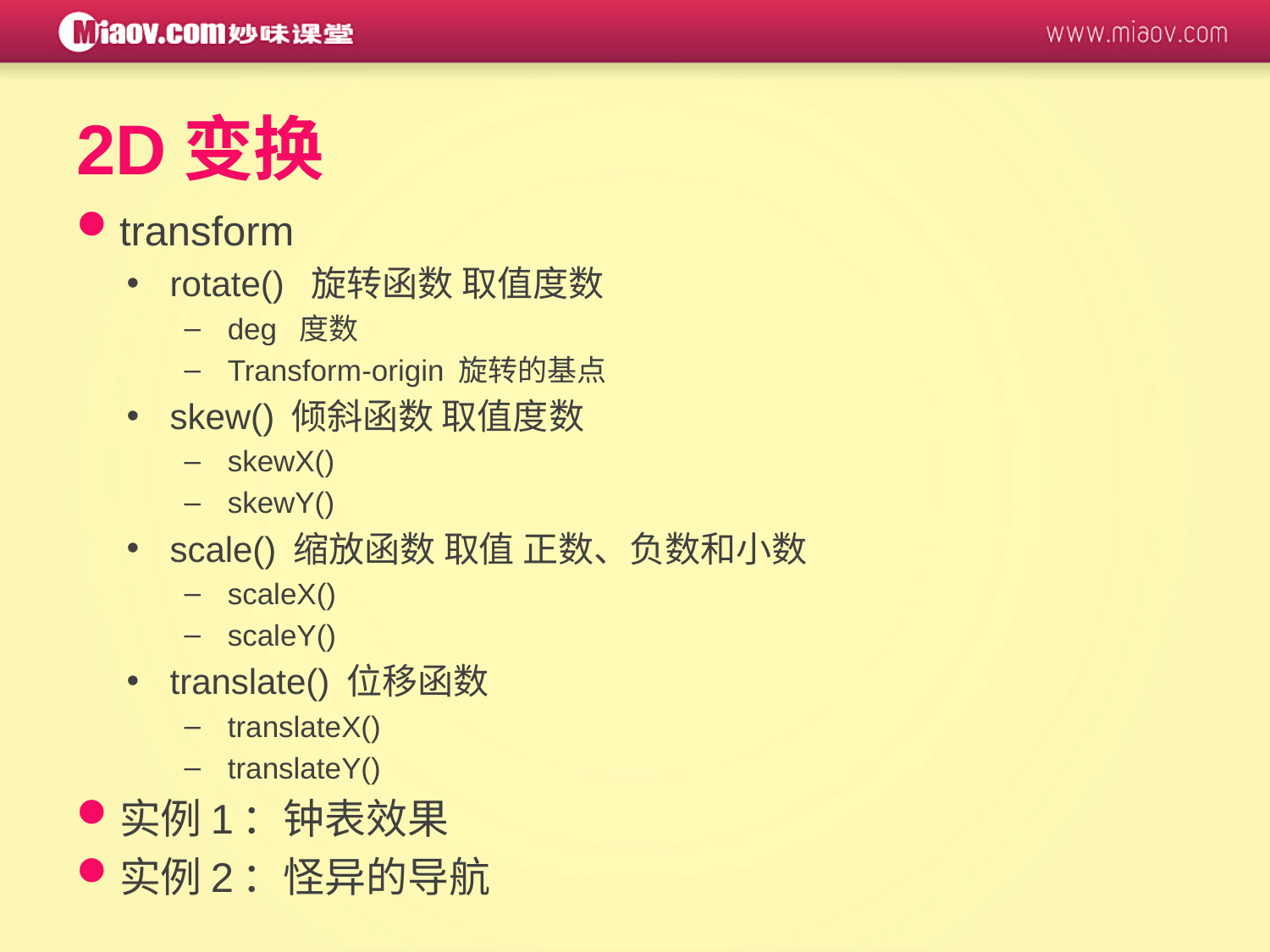

# 2D变换
transform
rotate()  旋转函数 取值度数
deg  度数
Transform-origin 旋转的基点
skew() 倾斜函数 取值度数
skewX()
skewY()
scale() 缩放函数 取值 正数、负数和小数
scaleX()
scaleY()
translate() 位移函数
translateX()
translateY()
实例1：钟表效果
实例2：怪异的导航